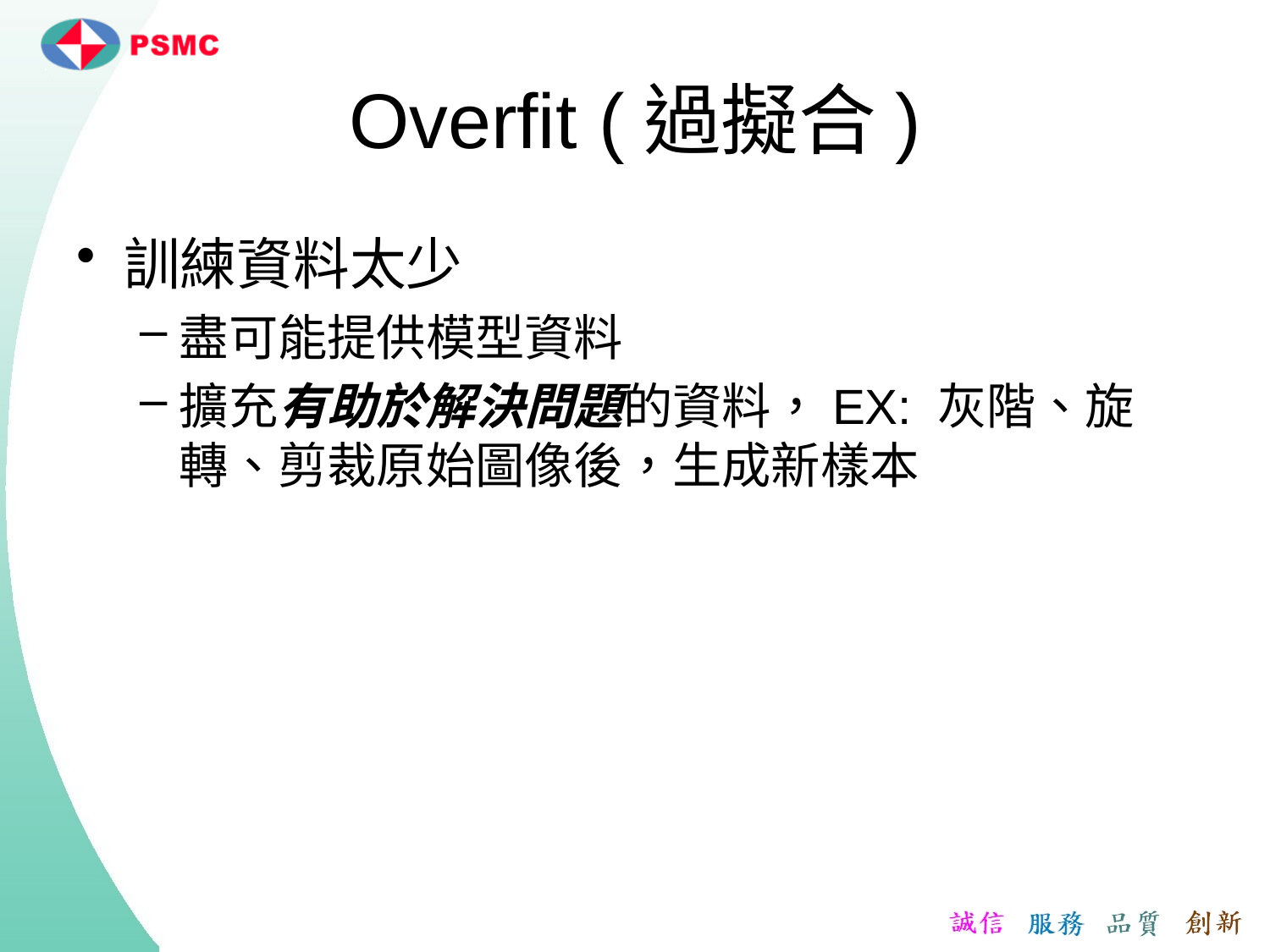

# Overfit (過擬合)
訓練資料太少
盡可能提供模型資料
擴充有助於解決問題的資料，EX: 灰階、旋轉、剪裁原始圖像後，生成新樣本